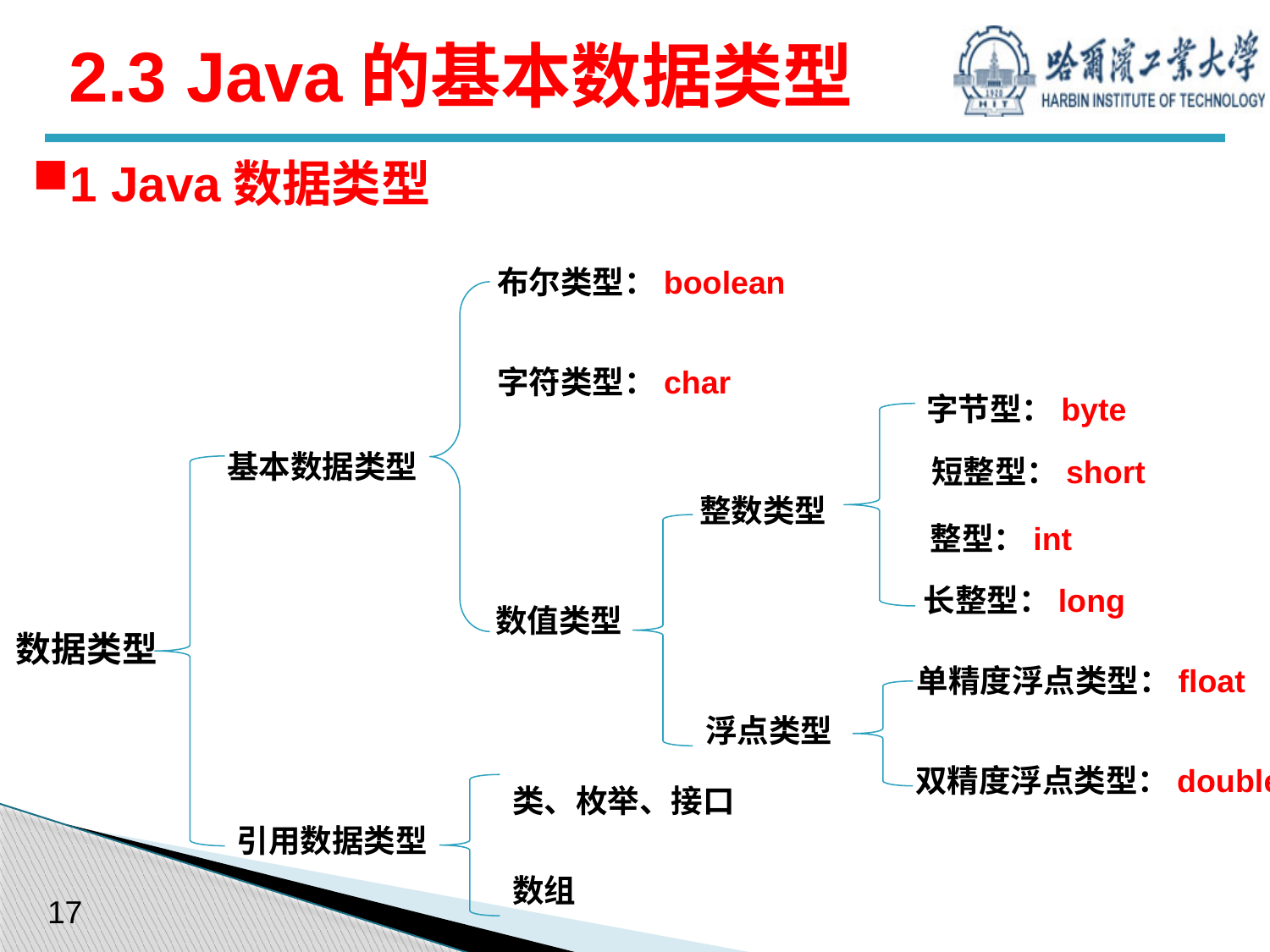

# 2.3 Java的基本数据类型
1 Java数据类型
布尔类型：boolean

字符类型：char
字节型：byte

基本数据类型
短整型：short

整数类型
整型：int

长整型：long
数值类型
数据类型
单精度浮点类型：float

浮点类型
双精度浮点类型：double

类、枚举、接口
引用数据类型
数组